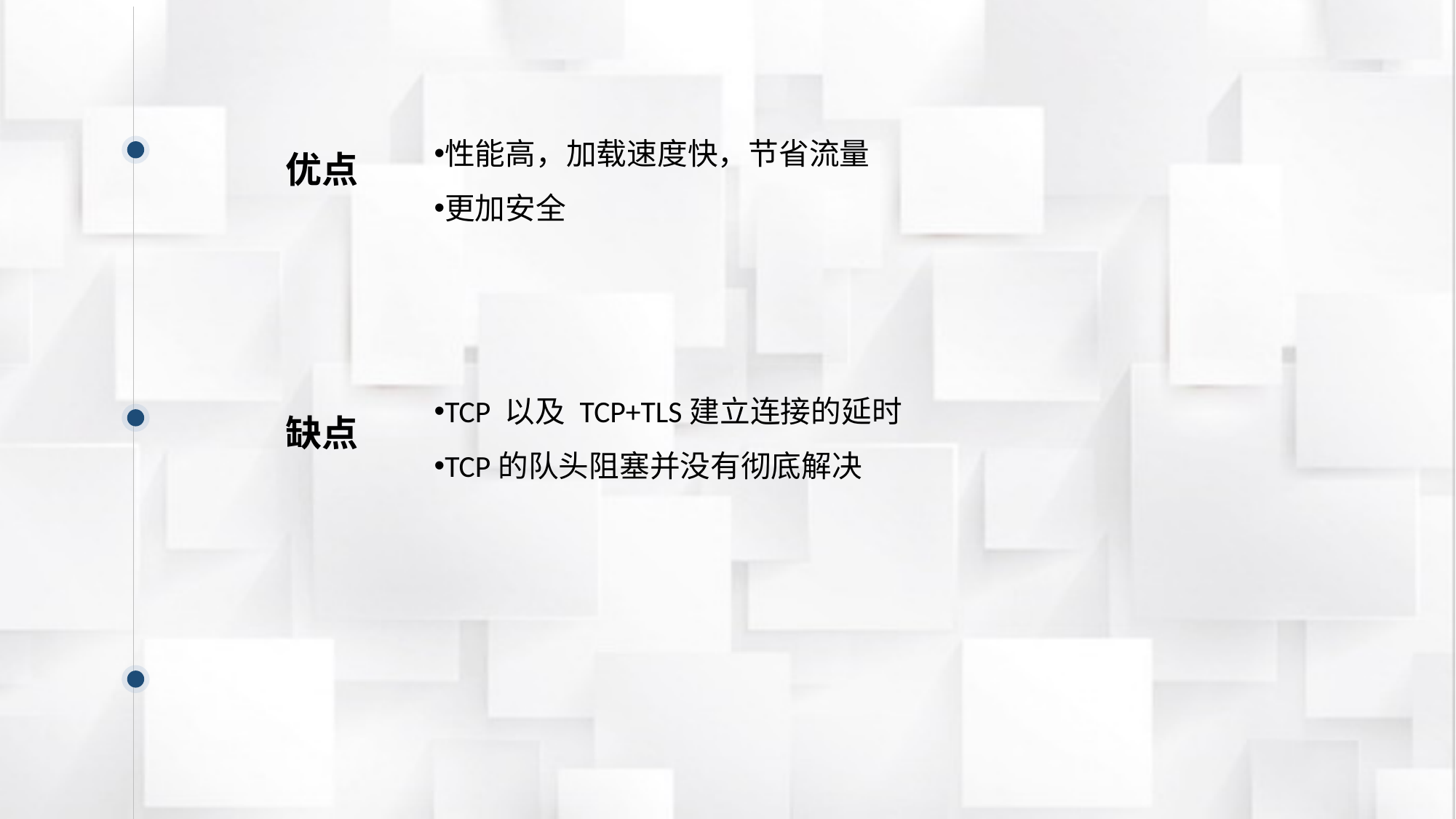

性能高，加载速度快，节省流量
更加安全

优点
TCP 以及 TCP+TLS建立连接的延时
TCP的队头阻塞并没有彻底解决

缺点